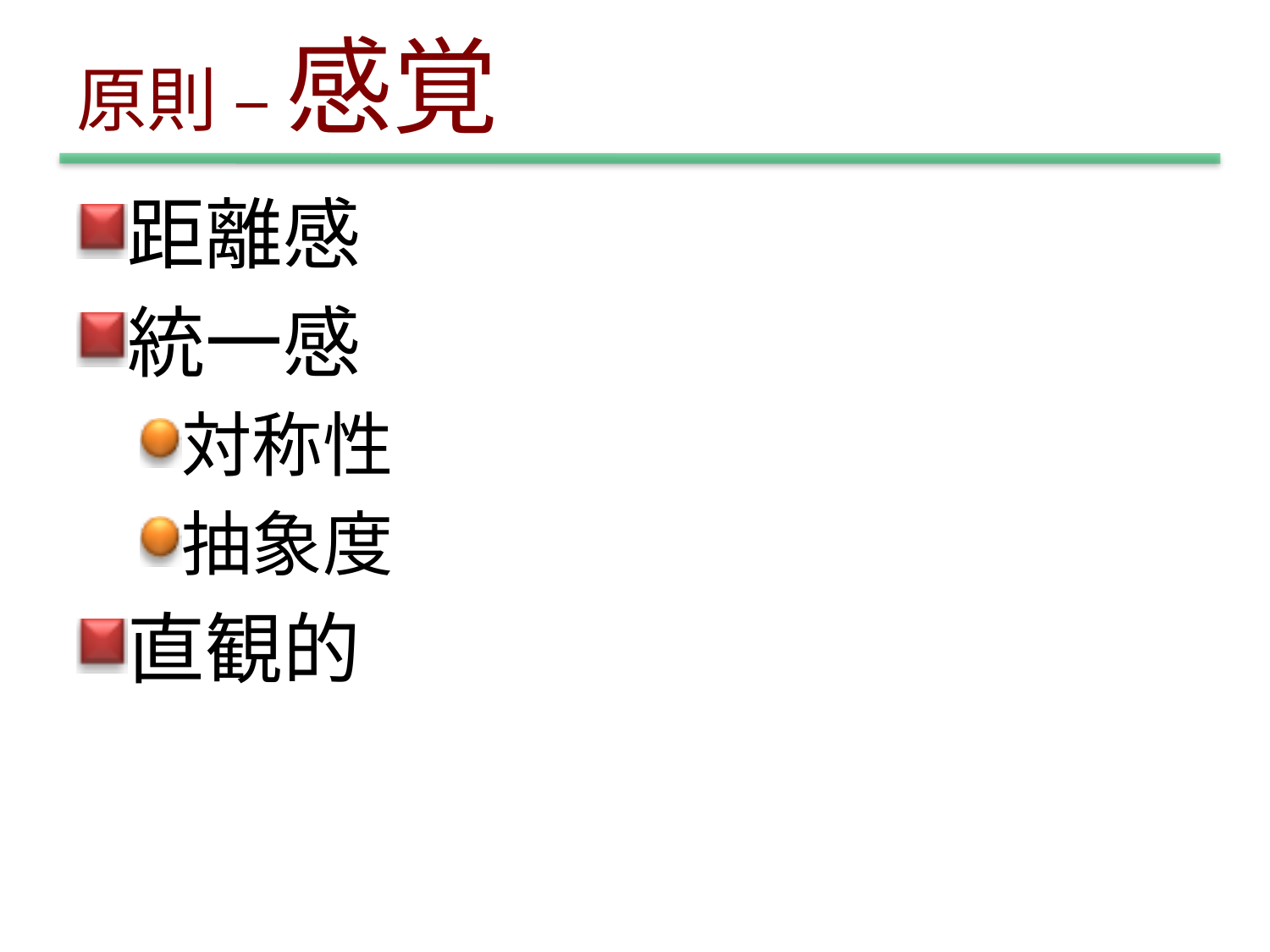

# 原則 – 感覚
距離感
統一感
対称性
抽象度
直観的